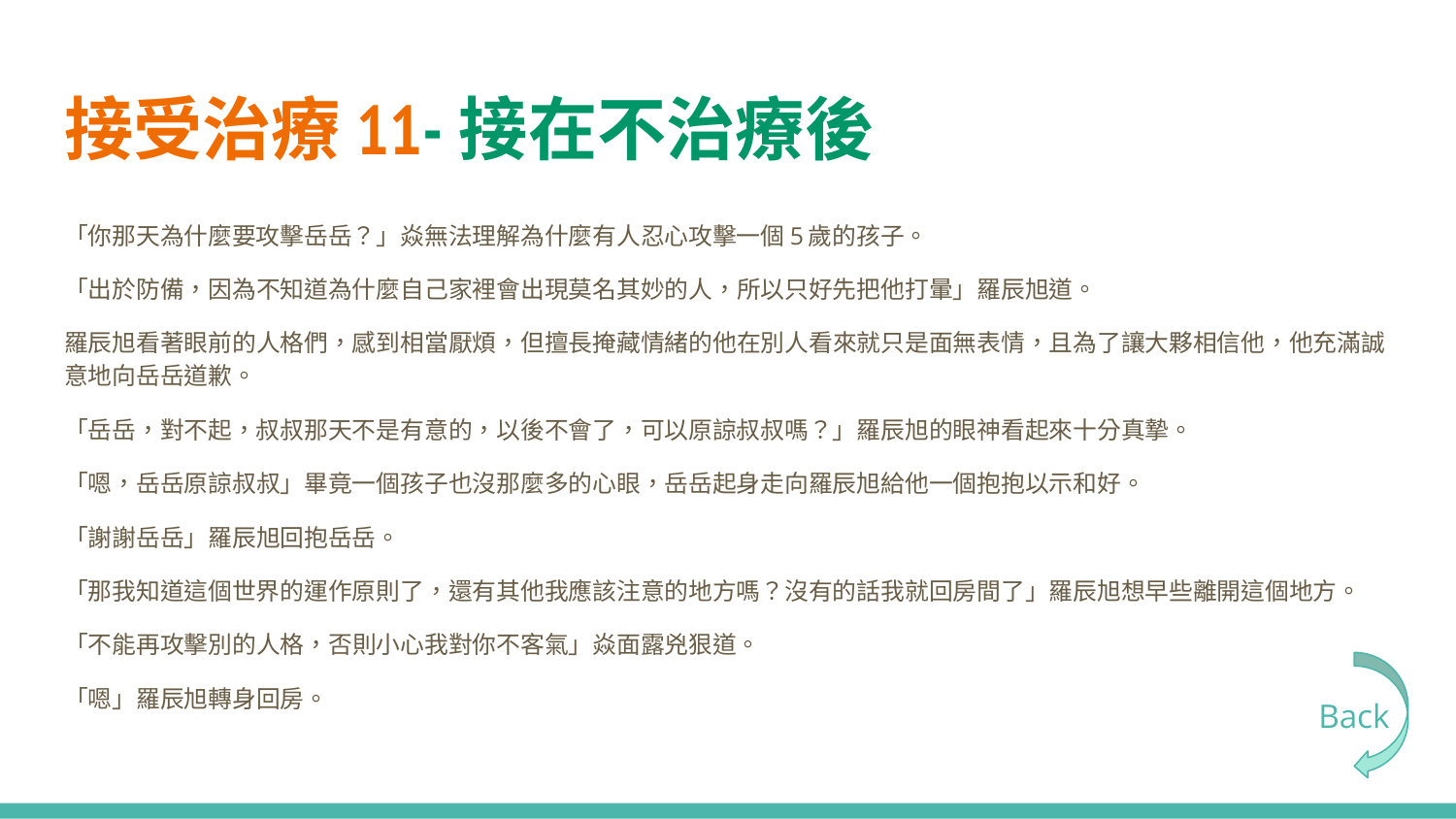

# 接受治療11-接在不治療後
「你那天為什麼要攻擊岳岳？」焱無法理解為什麼有人忍心攻擊一個5歲的孩子。
「出於防備，因為不知道為什麼自己家裡會出現莫名其妙的人，所以只好先把他打暈」羅辰旭道。
羅辰旭看著眼前的人格們，感到相當厭煩，但擅長掩藏情緒的他在別人看來就只是面無表情，且為了讓大夥相信他，他充滿誠意地向岳岳道歉。
「岳岳，對不起，叔叔那天不是有意的，以後不會了，可以原諒叔叔嗎？」羅辰旭的眼神看起來十分真摯。
「嗯，岳岳原諒叔叔」畢竟一個孩子也沒那麼多的心眼，岳岳起身走向羅辰旭給他一個抱抱以示和好。
「謝謝岳岳」羅辰旭回抱岳岳。
「那我知道這個世界的運作原則了，還有其他我應該注意的地方嗎？沒有的話我就回房間了」羅辰旭想早些離開這個地方。
「不能再攻擊別的人格，否則小心我對你不客氣」焱面露兇狠道。
「嗯」羅辰旭轉身回房。

Back